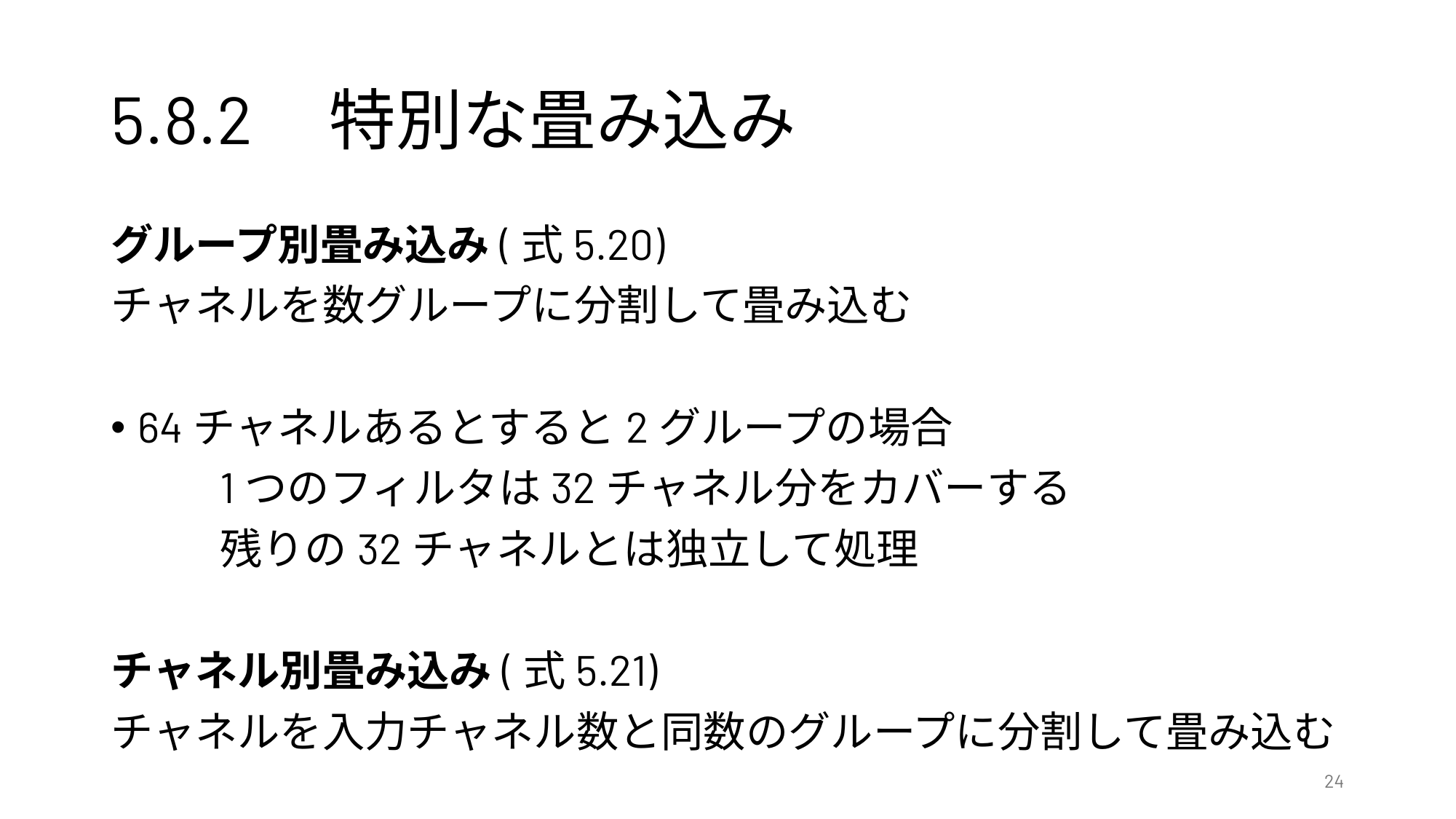

# 5.8.2	特別な畳み込み
グループ別畳み込み(式5.20)
チャネルを数グループに分割して畳み込む

64チャネルあるとすると2グループの場合
	1つのフィルタは32チャネル分をカバーする
	残りの32チャネルとは独立して処理

チャネル別畳み込み(式5.21)
チャネルを入力チャネル数と同数のグループに分割して畳み込む

24